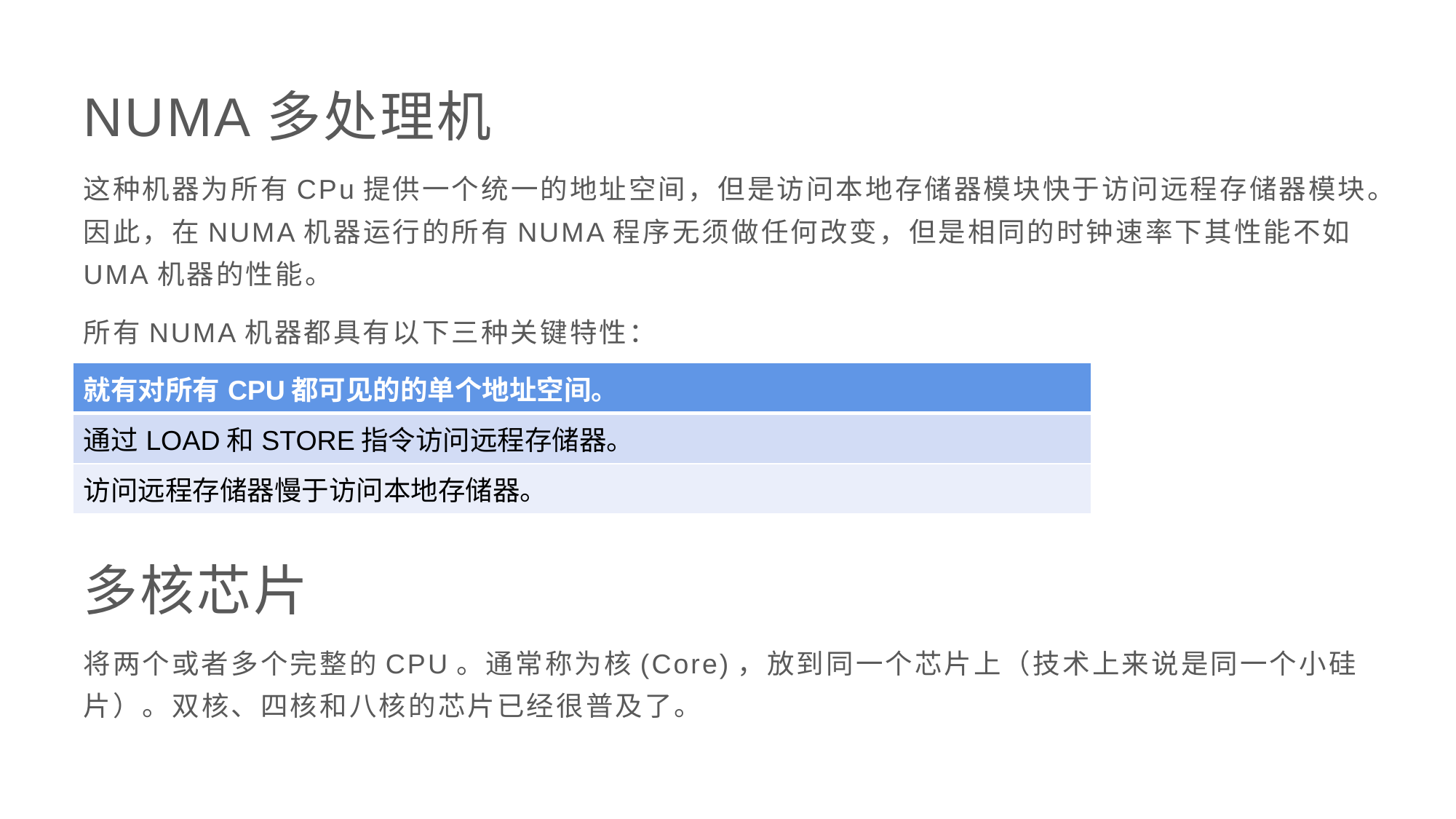

NUMA多处理机
这种机器为所有CPu提供一个统一的地址空间，但是访问本地存储器模块快于访问远程存储器模块。因此，在NUMA机器运行的所有NUMA程序无须做任何改变，但是相同的时钟速率下其性能不如UMA机器的性能。
所有NUMA机器都具有以下三种关键特性：

多核芯片
将两个或者多个完整的CPU。通常称为核(Core)，放到同一个芯片上（技术上来说是同一个小硅片）。双核、四核和八核的芯片已经很普及了。
| 就有对所有CPU都可见的的单个地址空间。 |
| --- |
| 通过LOAD和STORE指令访问远程存储器。 |
| 访问远程存储器慢于访问本地存储器。 |